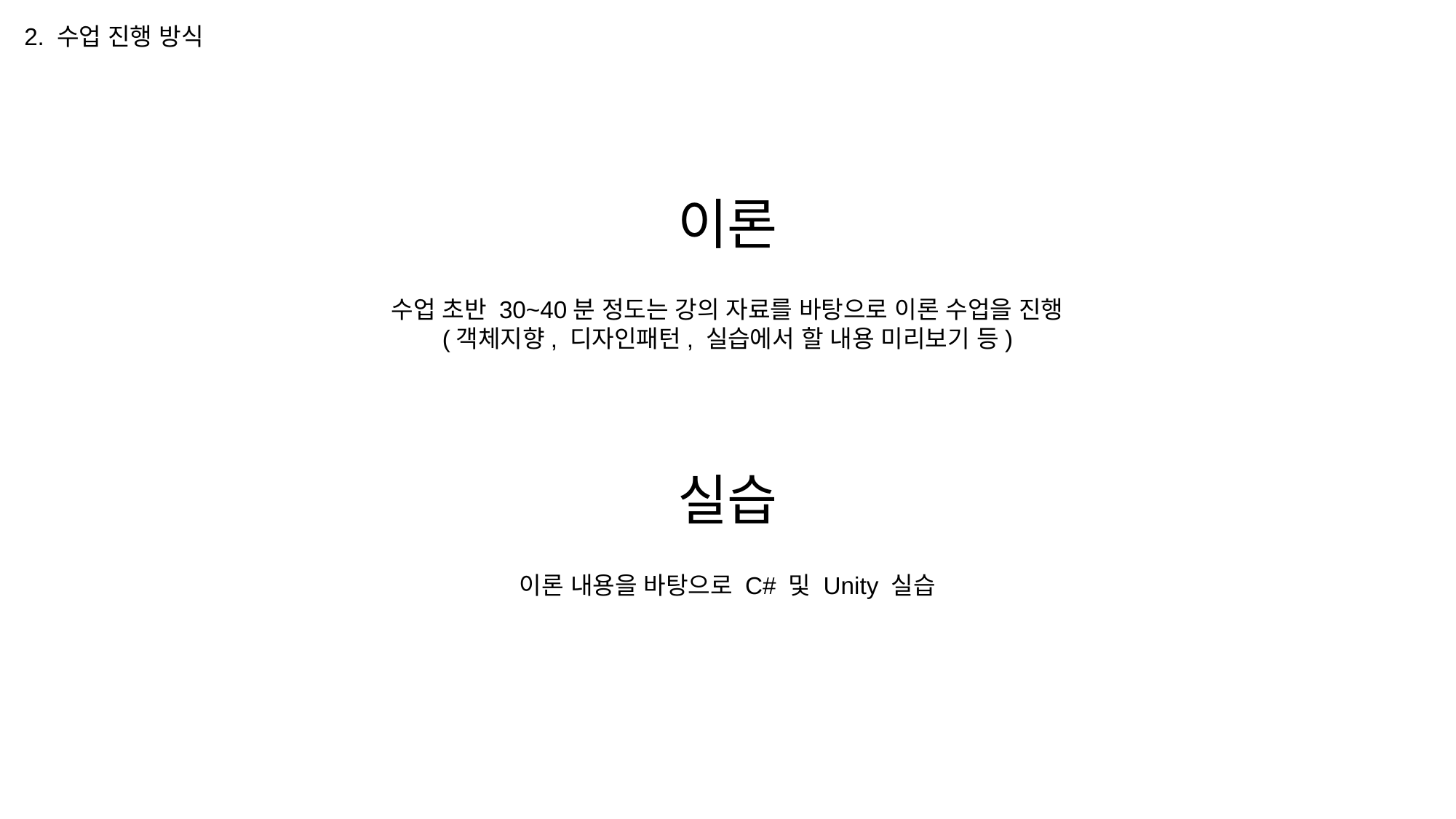

2. 수업 진행 방식
이론
수업 초반 30~40분 정도는 강의 자료를 바탕으로 이론 수업을 진행
(객체지향, 디자인패턴, 실습에서 할 내용 미리보기 등)
실습
이론 내용을 바탕으로 C# 및 Unity 실습